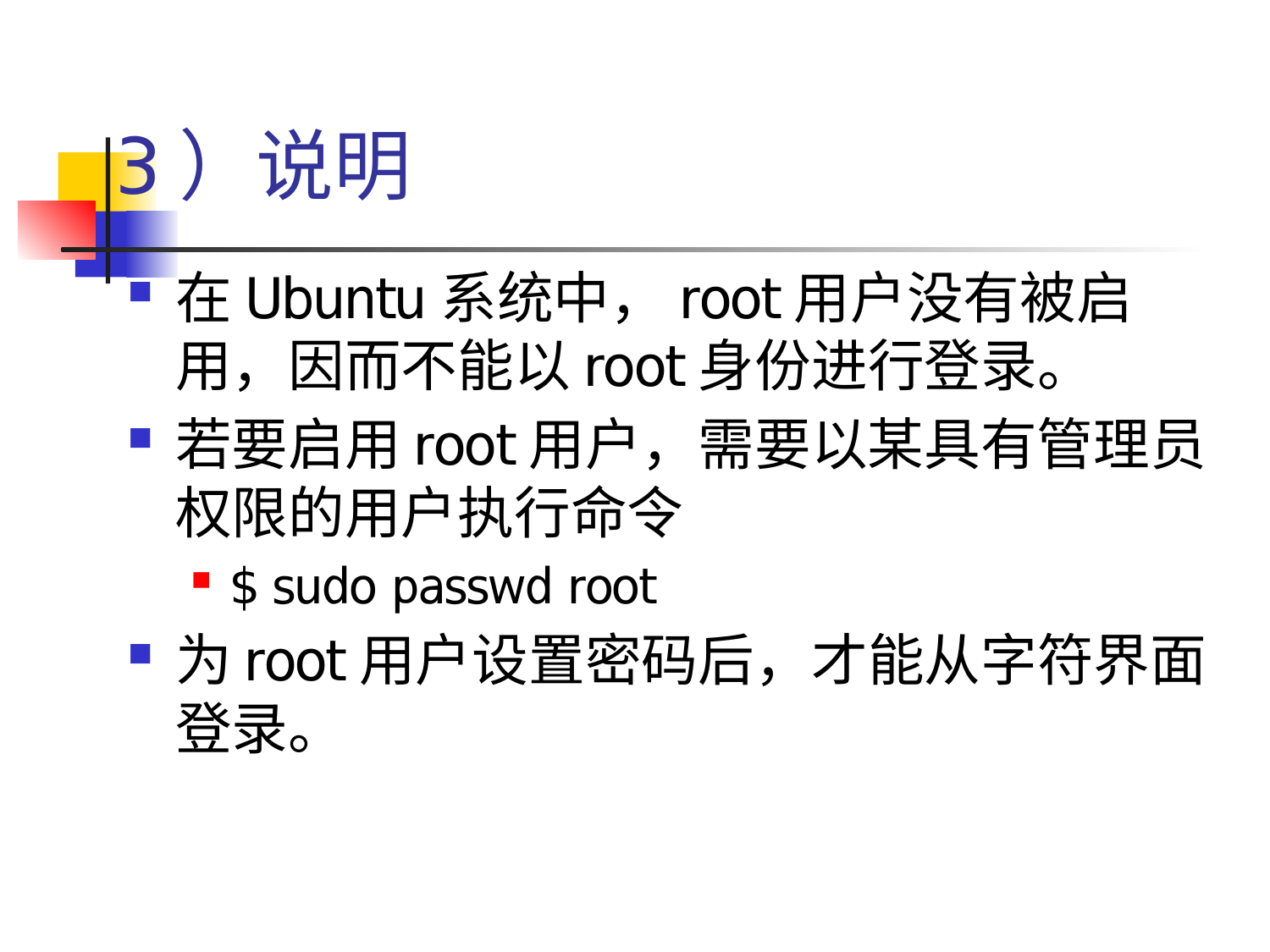

# 3）说明
在Ubuntu系统中，root用户没有被启用，因而不能以root身份进行登录。
若要启用root用户，需要以某具有管理员权限的用户执行命令
$ sudo passwd root
为root用户设置密码后，才能从字符界面登录。